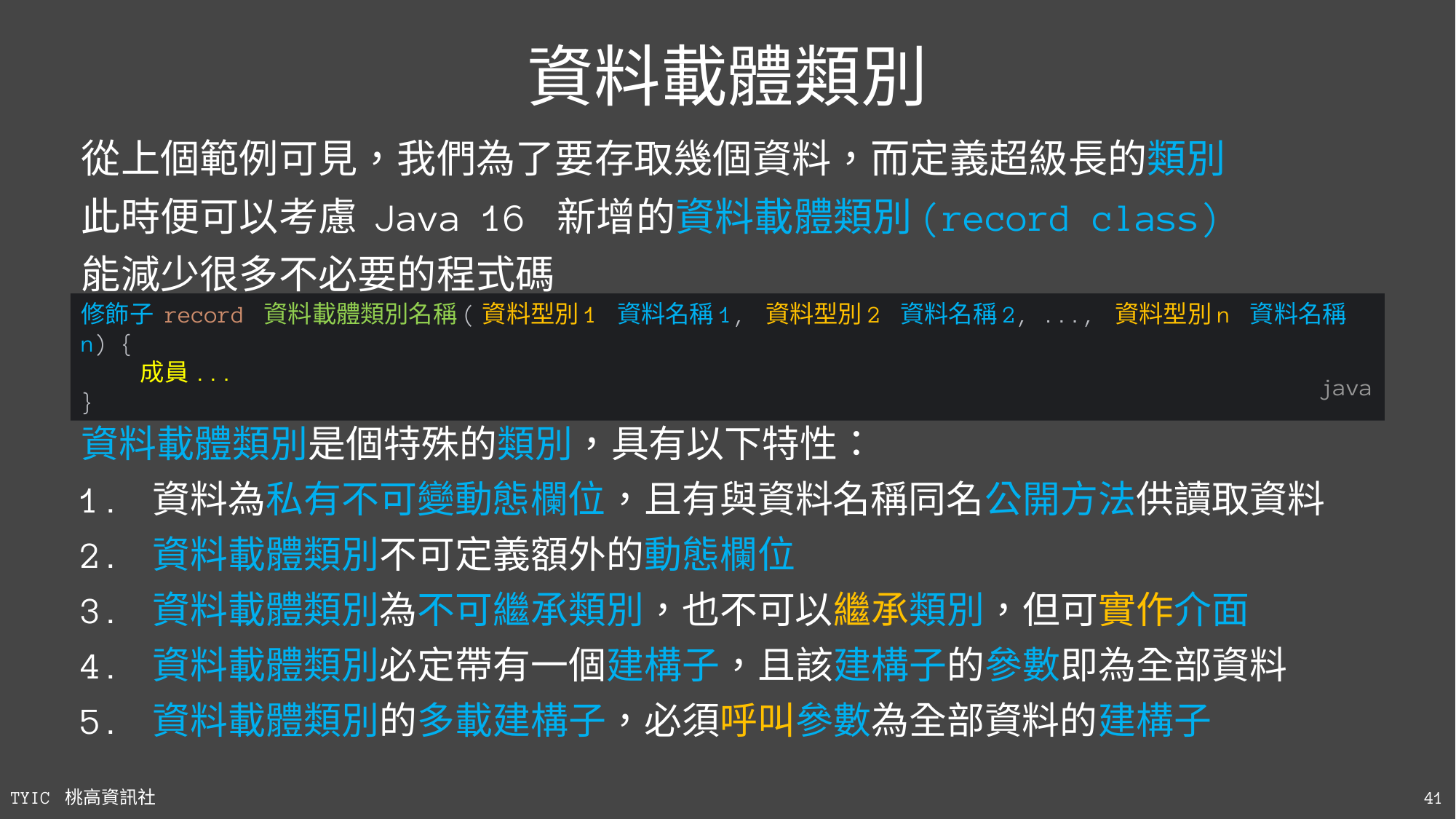

# 資料載體類別
從上個範例可見，我們為了要存取幾個資料，而定義超級長的類別
此時便可以考慮 Java 16 新增的資料載體類別(record class)
能減少很多不必要的程式碼
修飾子 record 資料載體類別名稱(資料型別1 資料名稱1, 資料型別2 資料名稱2, ..., 資料型別n 資料名稱n) {
    成員...
}
java
資料載體類別是個特殊的類別，具有以下特性：
1. 資料為私有不可變動態欄位，且有與資料名稱同名公開方法供讀取資料
2. 資料載體類別不可定義額外的動態欄位
3. 資料載體類別為不可繼承類別，也不可以繼承類別，但可實作介面
4. 資料載體類別必定帶有一個建構子，且該建構子的參數即為全部資料
5. 資料載體類別的多載建構子，必須呼叫參數為全部資料的建構子